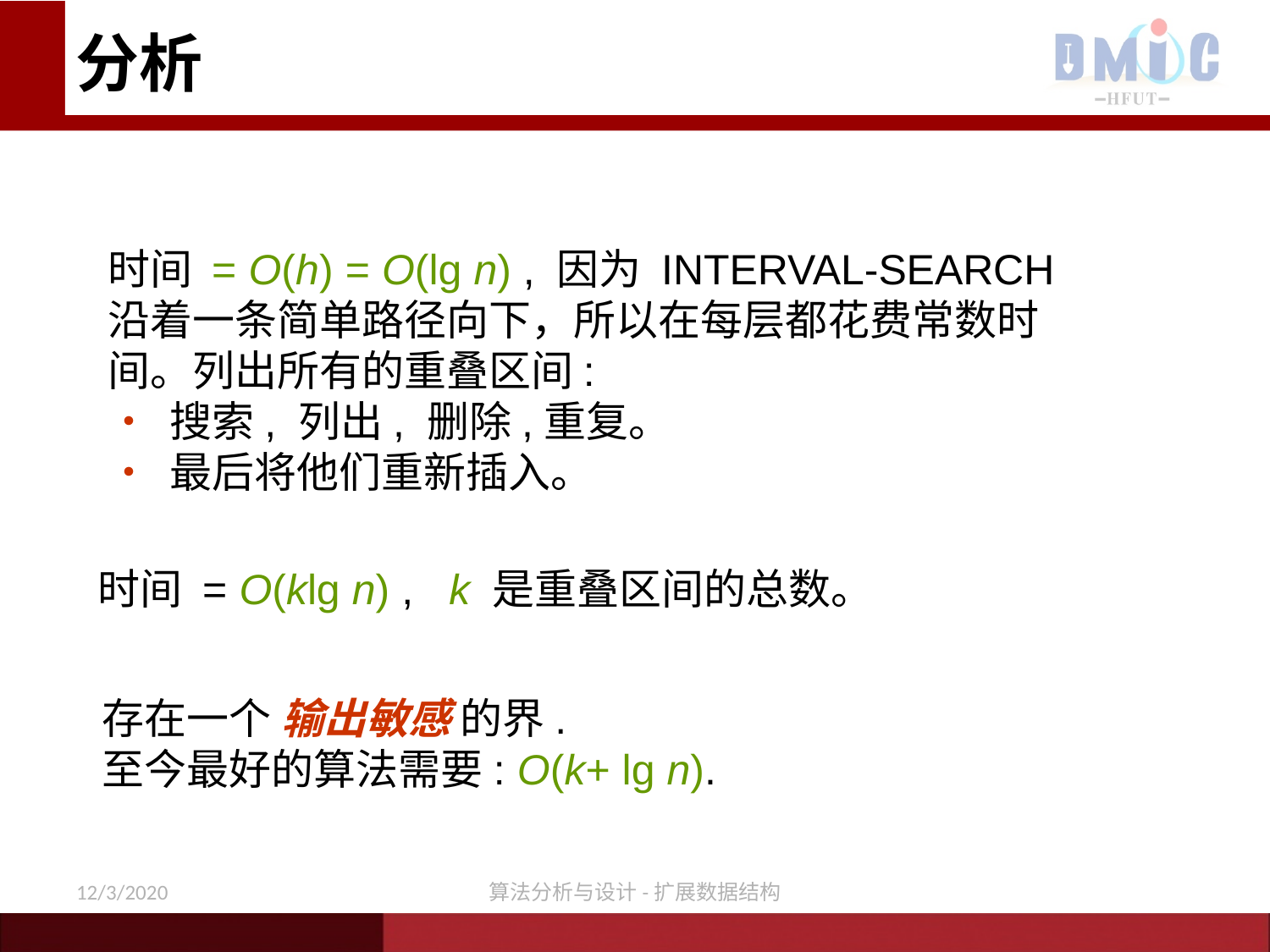

分析
时间 = O(h) = O(lg n) , 因为 INTERVAL-SEARCH 沿着一条简单路径向下，所以在每层都花费常数时间。列出所有的重叠区间:
• 搜索, 列出, 删除,重复。
• 最后将他们重新插入。
时间 = O(klg n) ,   k 是重叠区间的总数。
存在一个 输出敏感 的界.
至今最好的算法需要: O(k+ lg n).
12/3/2020
算法分析与设计-扩展数据结构